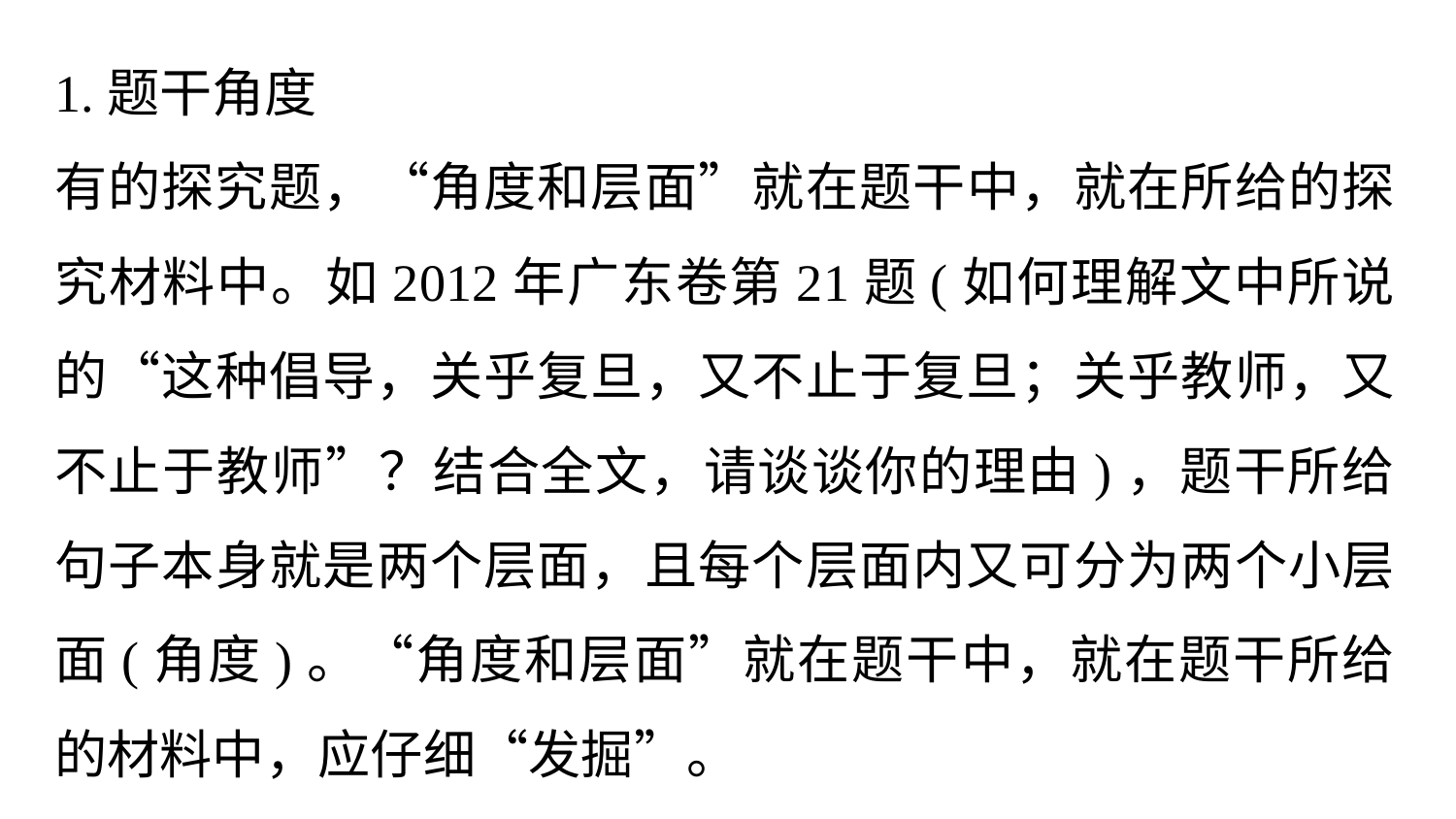

1.题干角度
有的探究题，“角度和层面”就在题干中，就在所给的探究材料中。如2012年广东卷第21题(如何理解文中所说的“这种倡导，关乎复旦，又不止于复旦；关乎教师，又不止于教师”？结合全文，请谈谈你的理由)，题干所给句子本身就是两个层面，且每个层面内又可分为两个小层面(角度)。“角度和层面”就在题干中，就在题干所给的材料中，应仔细“发掘”。